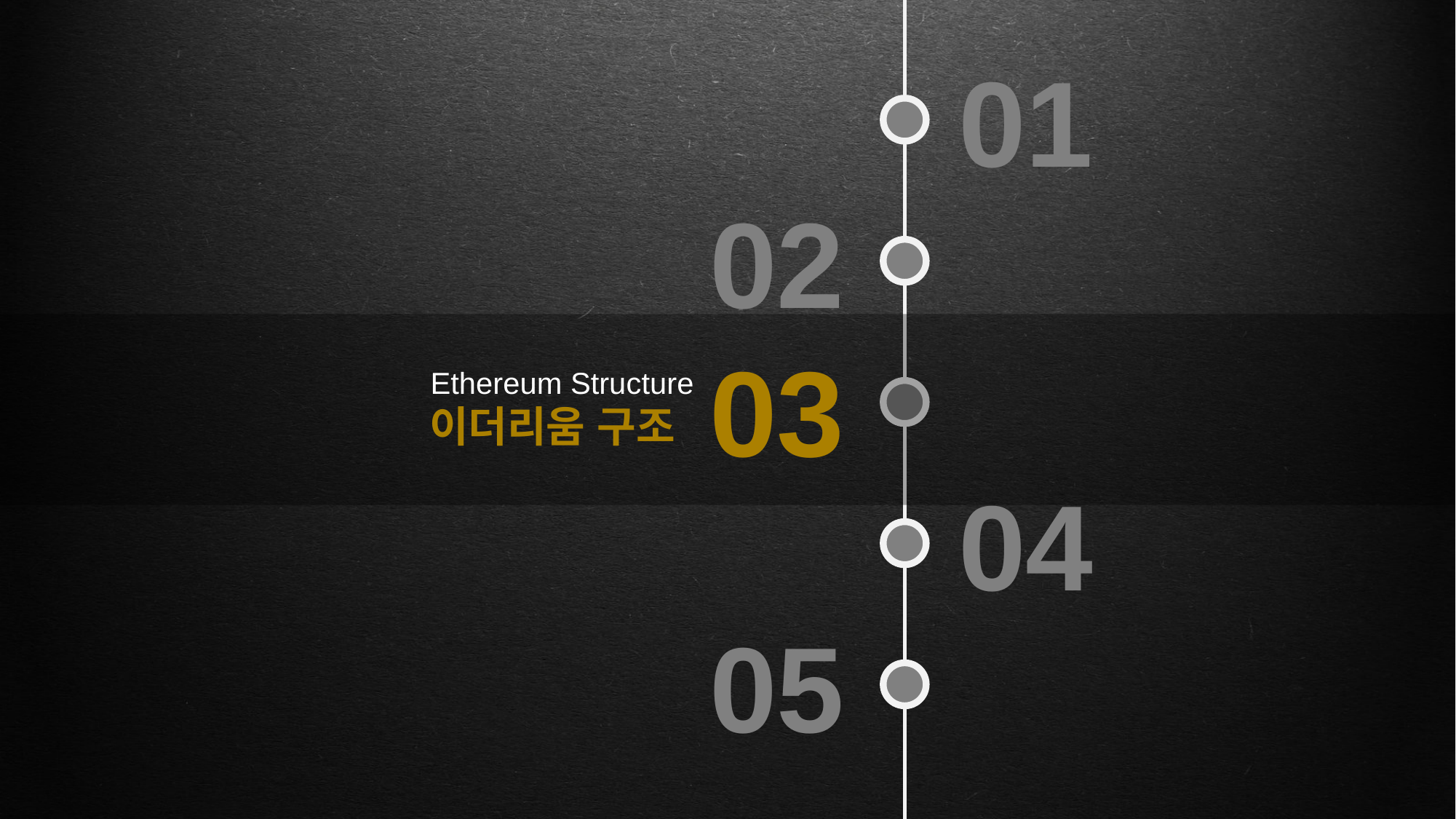

01

02

03
Ethereum Structure

이더리움 구조
04

05